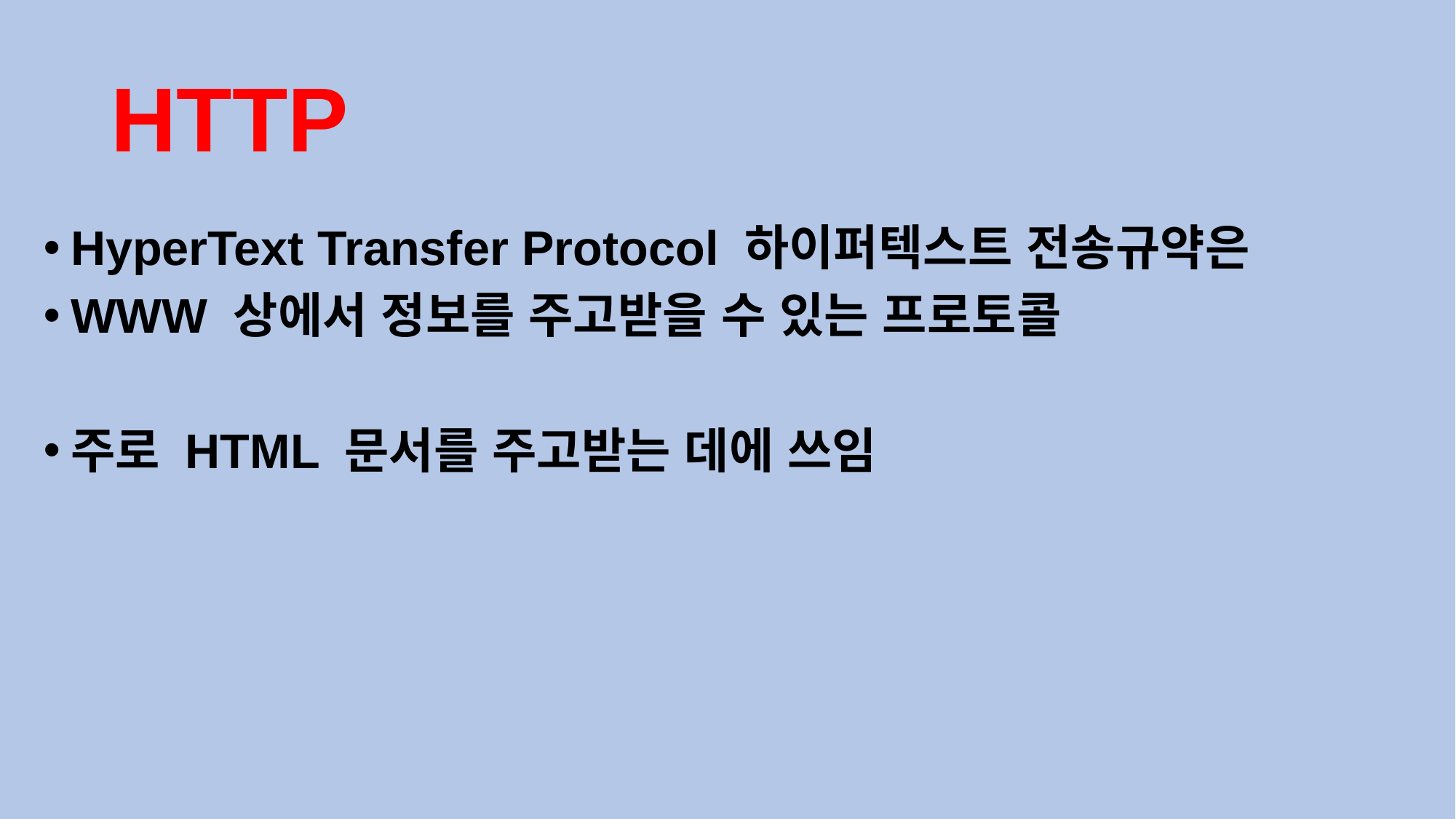

# HTTP
HyperText Transfer Protocol 하이퍼텍스트 전송규약은
WWW 상에서 정보를 주고받을 수 있는 프로토콜

주로 HTML 문서를 주고받는 데에 쓰임